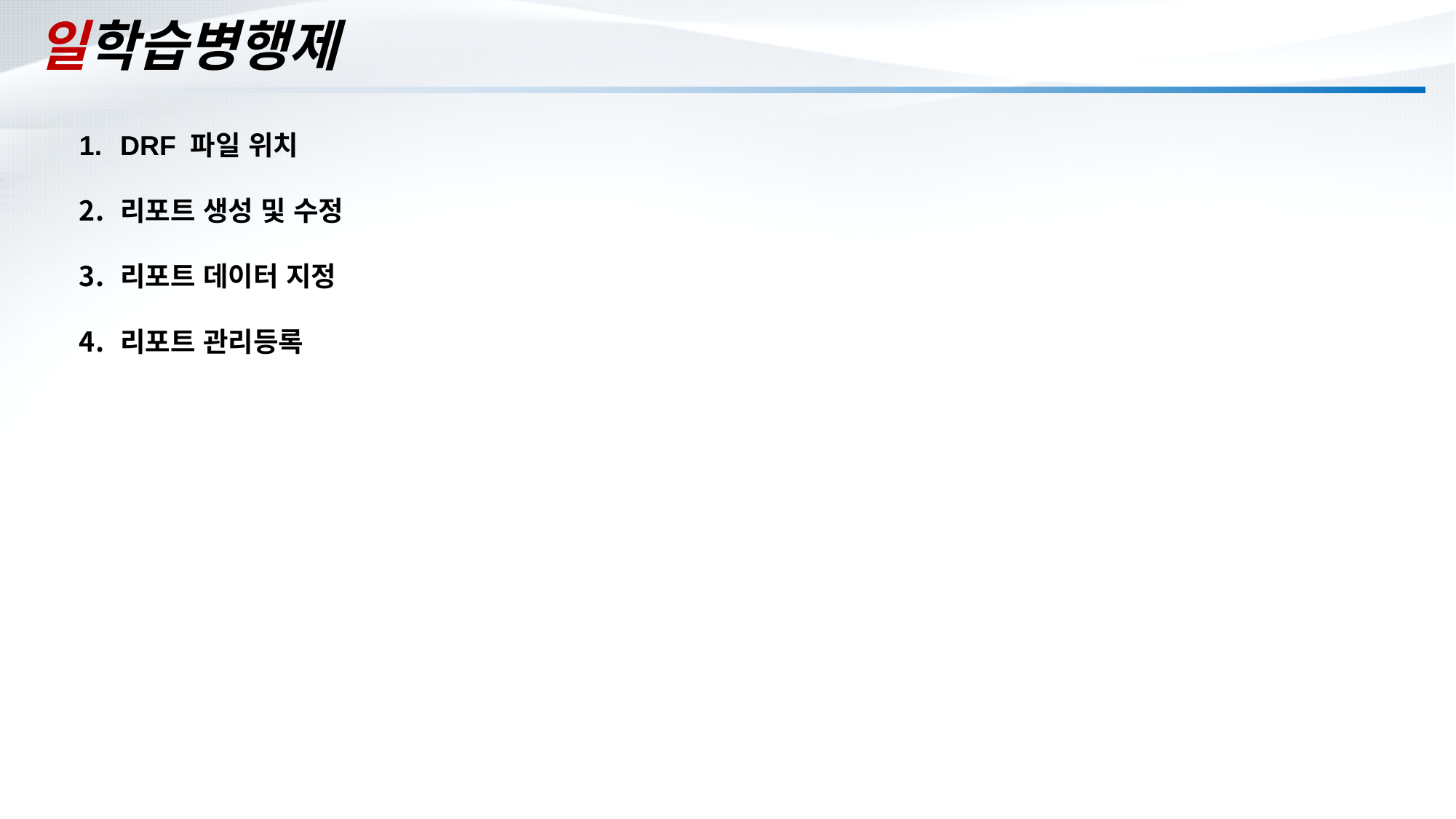

# 일학습병행제
DRF 파일 위치

리포트 생성 및 수정

리포트 데이터 지정

리포트 관리등록
2